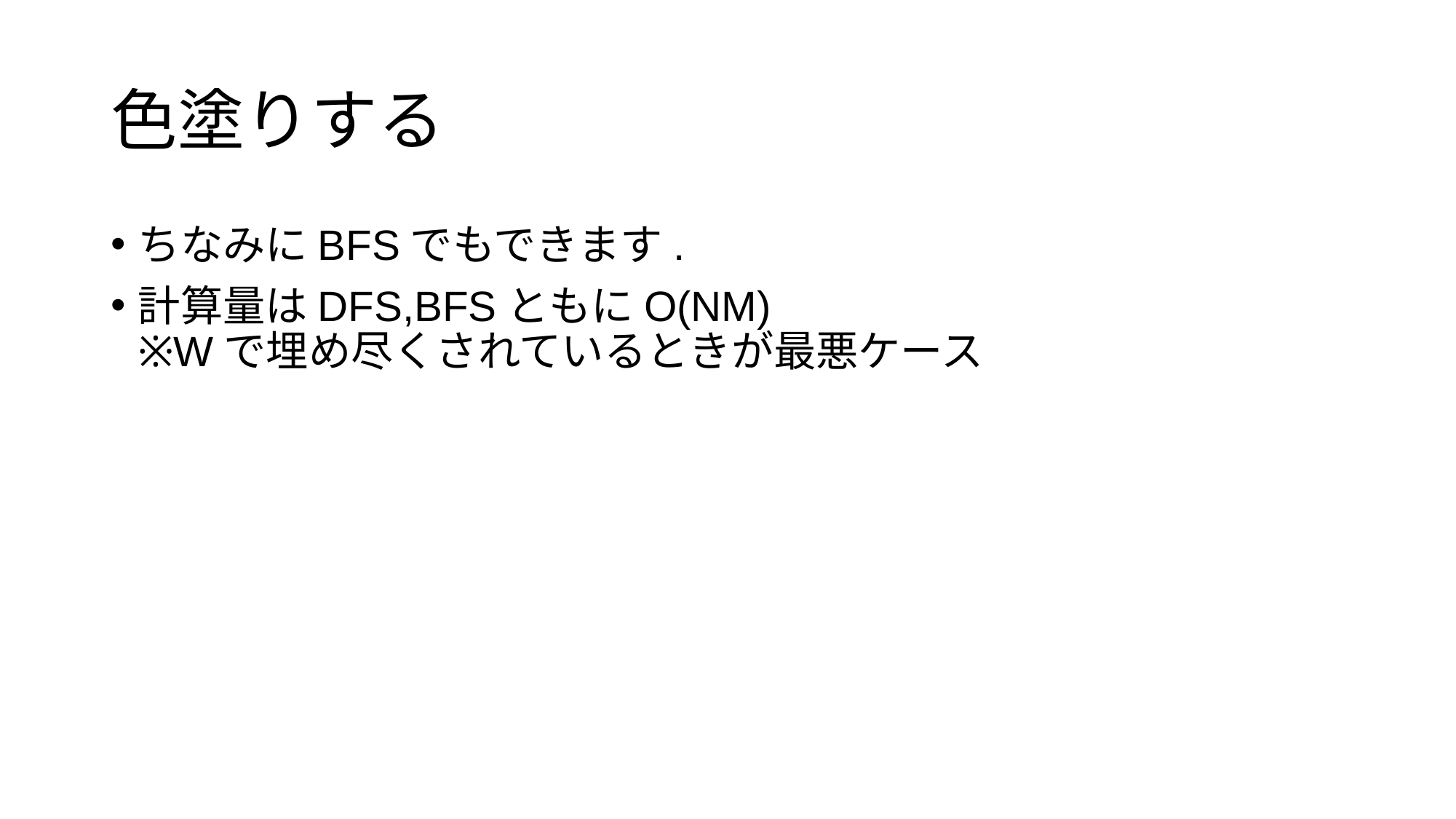

# 色塗りする
ちなみにBFSでもできます.
計算量はDFS,BFSともにO(NM)
※Wで埋め尽くされているときが最悪ケース